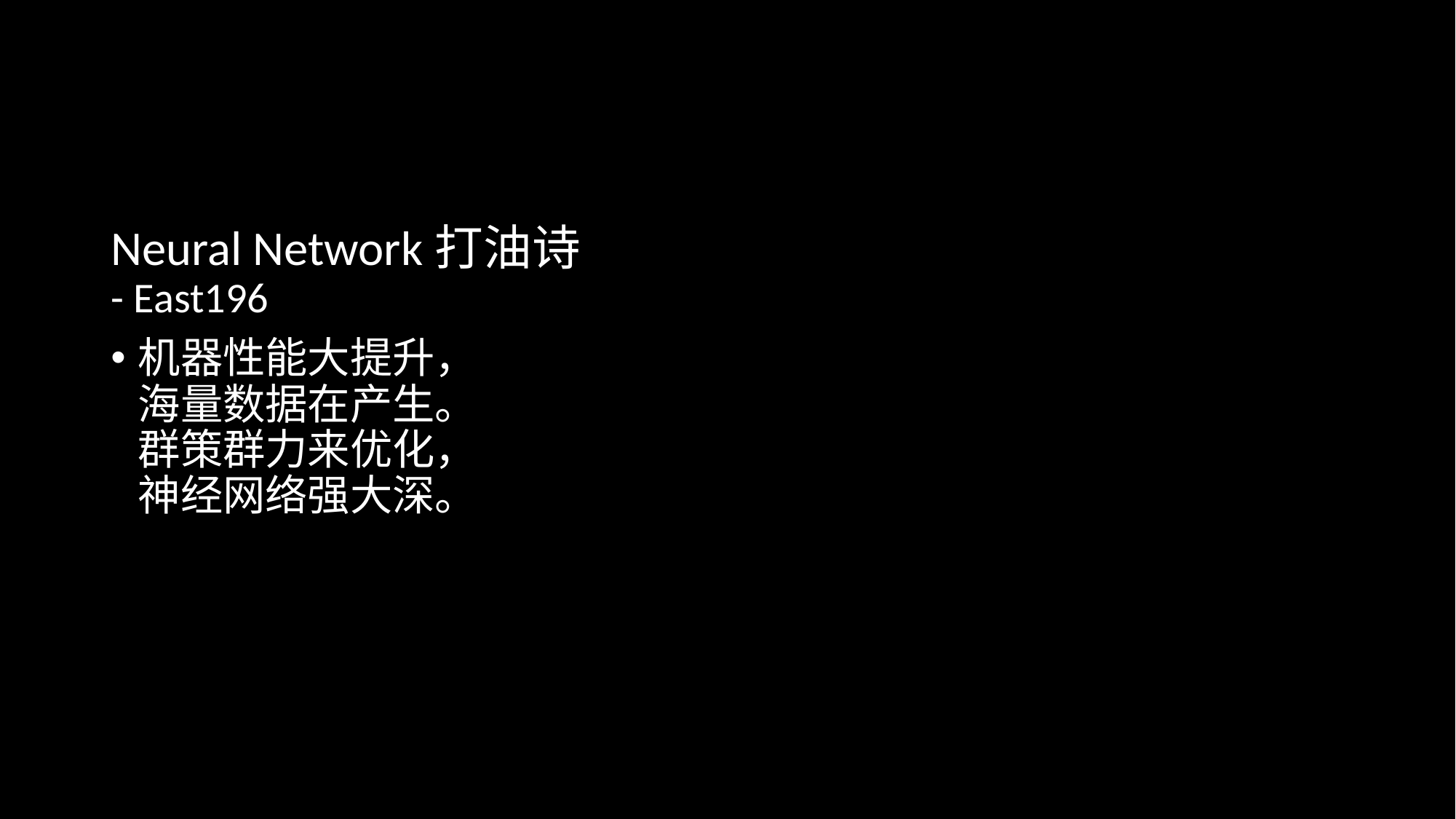

#
Neural Network打油诗
- East196
机器性能大提升，
海量数据在产生。
群策群力来优化，
神经网络强大深。